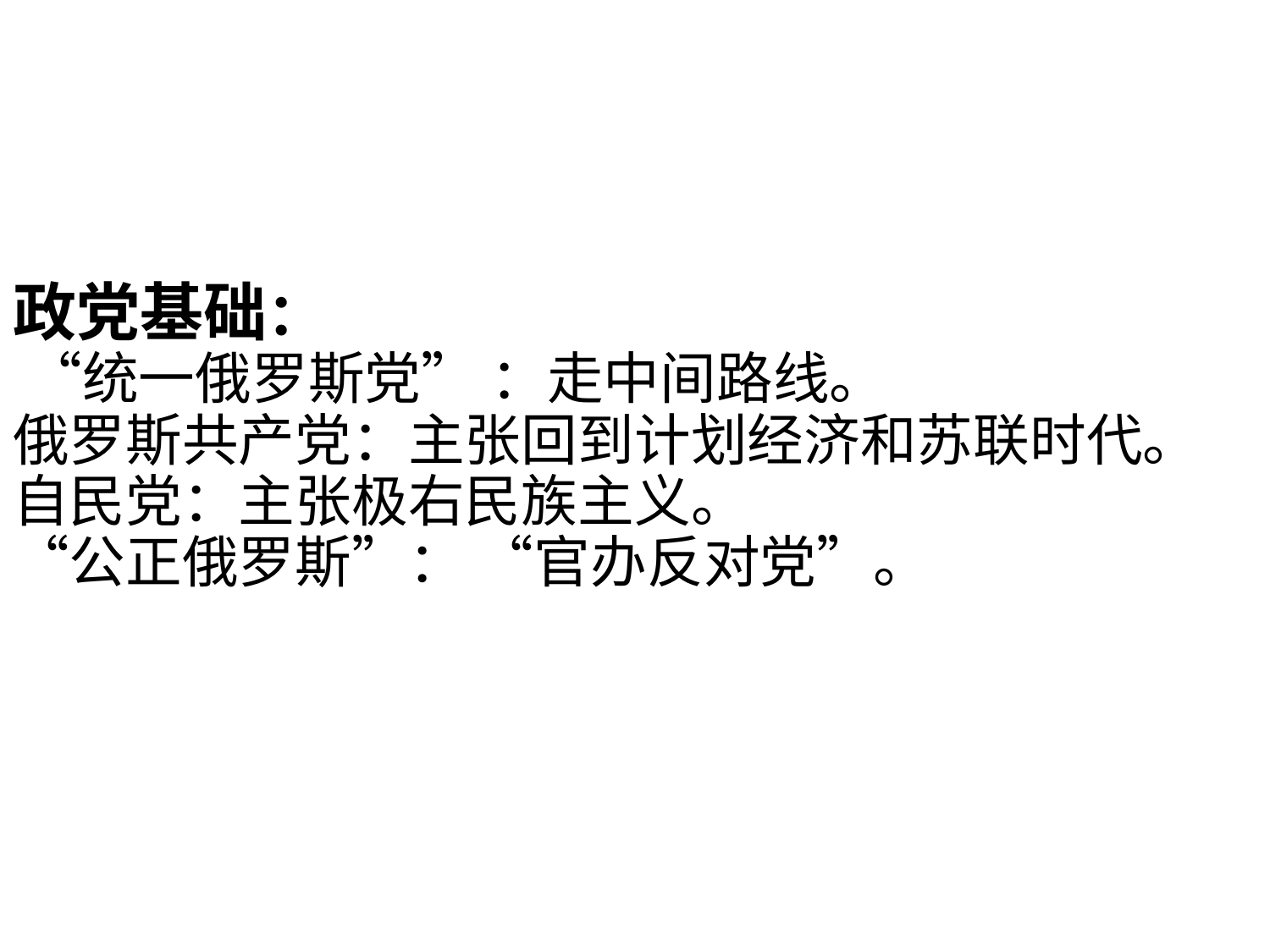

# 政党基础： “统一俄罗斯党” ：走中间路线。 俄罗斯共产党：主张回到计划经济和苏联时代。 自民党：主张极右民族主义。 “公正俄罗斯”： “官办反对党”。